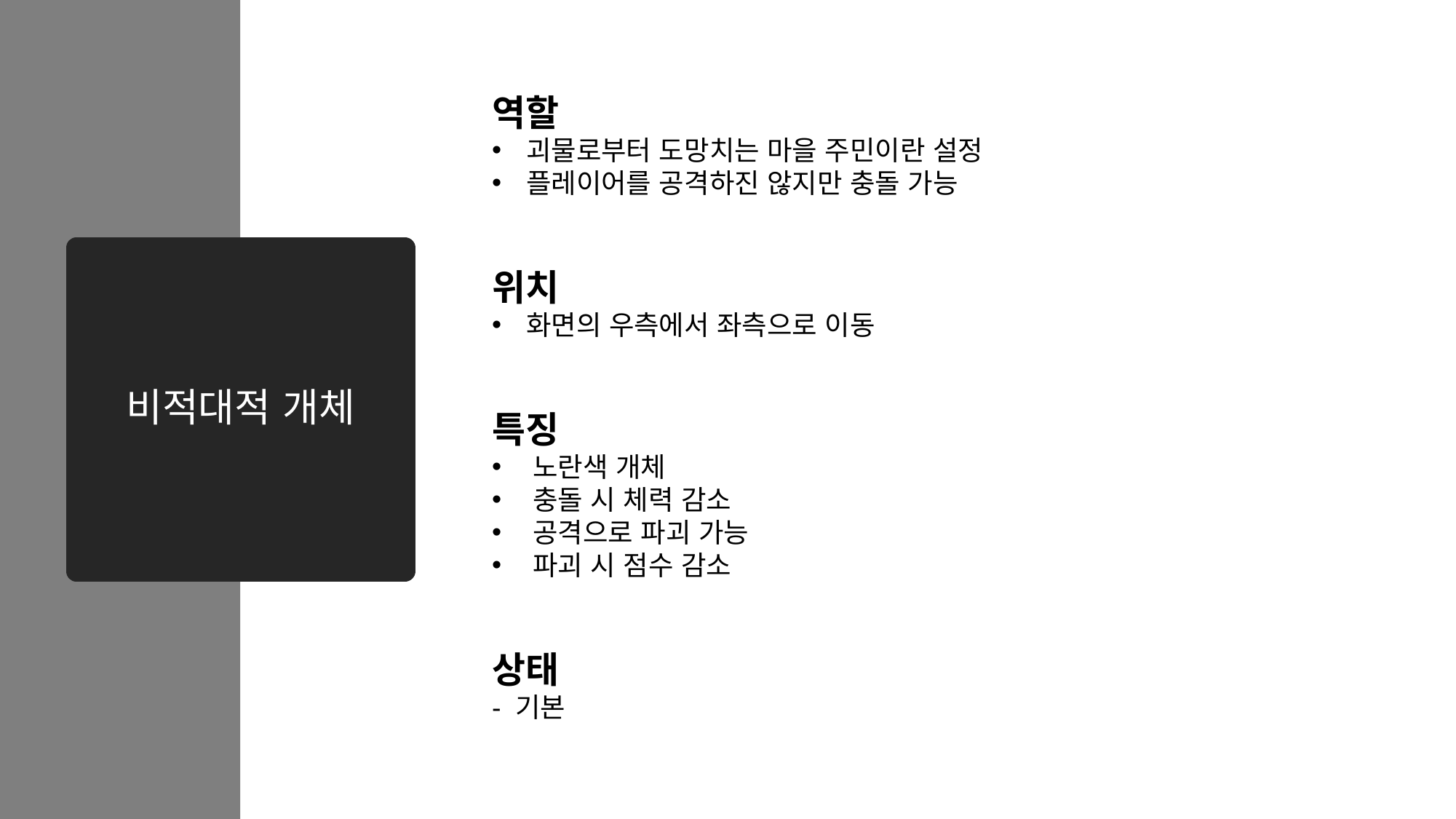

역할
괴물로부터 도망치는 마을 주민이란 설정
플레이어를 공격하진 않지만 충돌 가능

위치
화면의 우측에서 좌측으로 이동

특징
노란색 개체
충돌 시 체력 감소
공격으로 파괴 가능
파괴 시 점수 감소

상태
- 기본
# 비적대적 개체